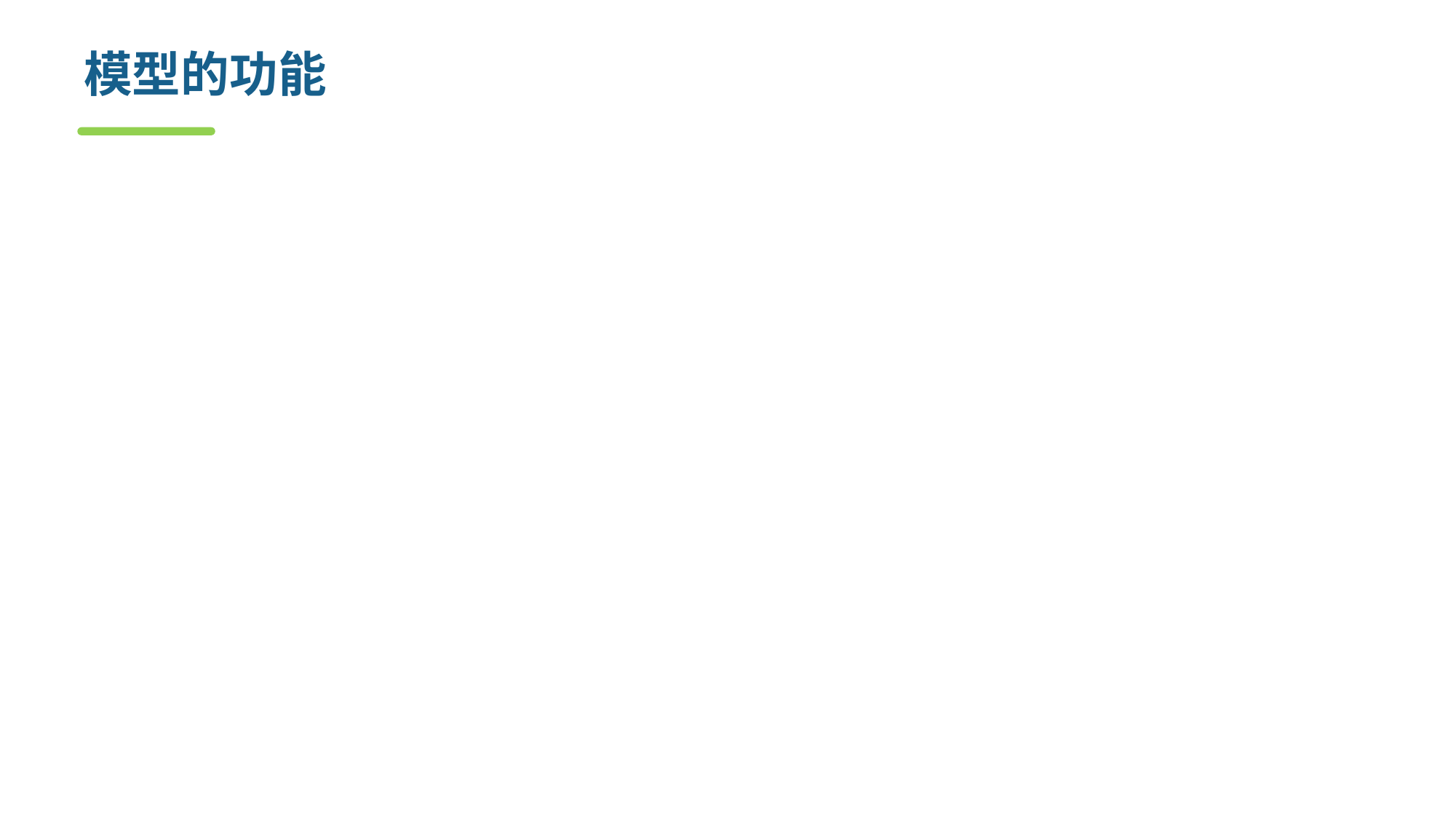

# 模型的功能
在正式启动工程项目之前发现设计中的错误和遗漏之处
通过(形式化的)分析和实验，降低工程的风险
研究和比较不同的解决方案
用来和项目的所有者进行交流
客户、用户、实现者、测试者、开发文档管理员，等等.
促进工程的实现

10